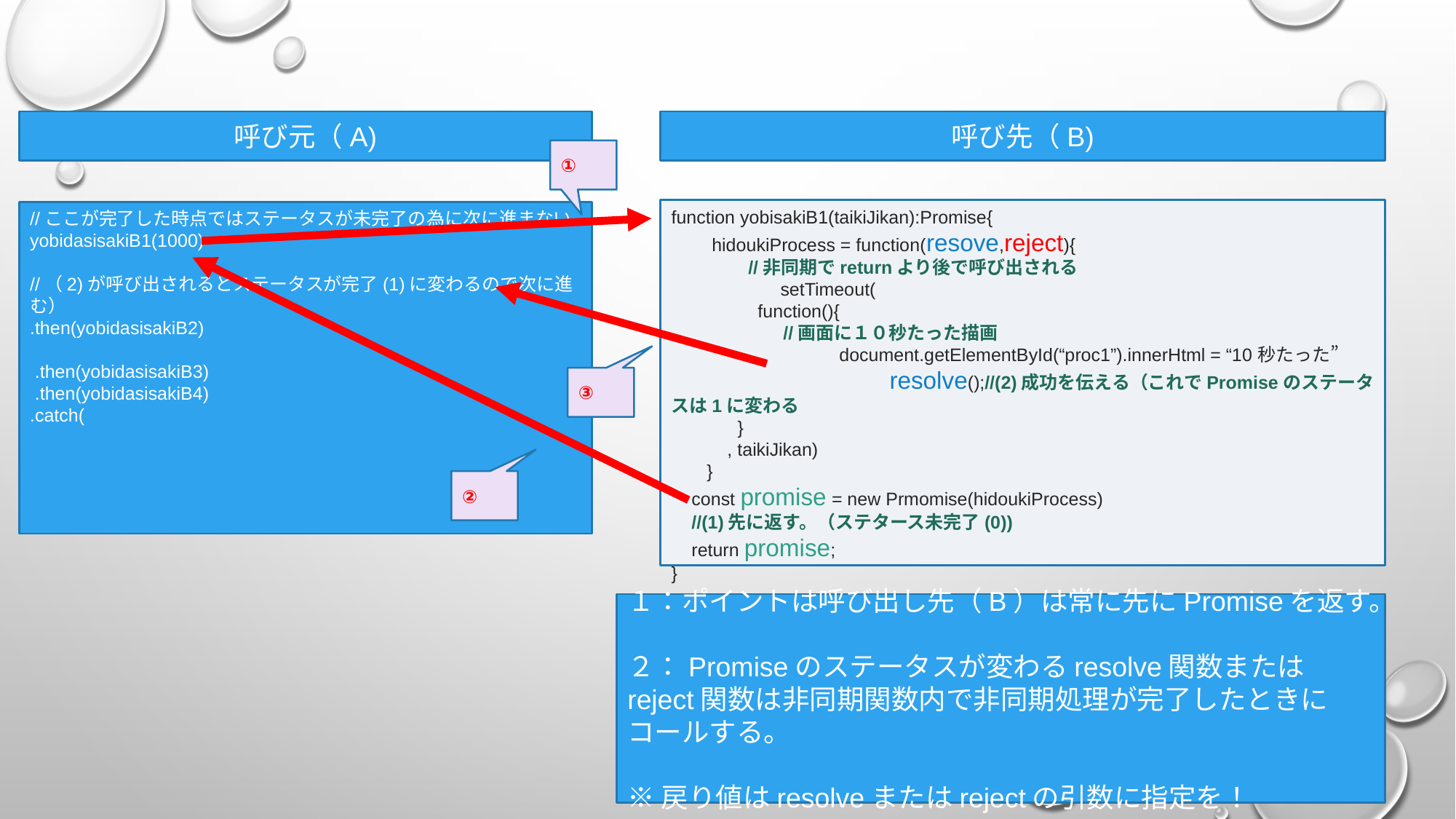

呼び元（A)
呼び先（B)
①
function yobisakiB1(taikiJikan):Promise{
　　hidoukiProcess = function(resove,reject){
　　　　//非同期でreturnより後で呼び出される
	setTimeout(
                 function(){
                      //画面に１０秒たった描画
　　　　　　　　　document.getElementById(“proc1”).innerHtml = “10秒たった”
		resolve();//(2)成功を伝える（これでPromiseのステータスは1に変わる
             }
           , taikiJikan)
       }
    const promise = new Prmomise(hidoukiProcess)
    //(1)先に返す。（ステタース未完了(0))
    return promise;
}
//ここが完了した時点ではステータスが未完了の為に次に進まない。
yobidasisakiB1(1000)

//（2)が呼び出されるとステータスが完了(1)に変わるので次に進む）
.then(yobidasisakiB2)

 .then(yobidasisakiB3)
 .then(yobidasisakiB4)
.catch(

③
②
１：ポイントは呼び出し先（B）は常に先にPromiseを返す。

２：Promiseのステータスが変わるresolve関数またはreject関数は非同期関数内で非同期処理が完了したときにコールする。

※戻り値はresolveまたはrejectの引数に指定を！